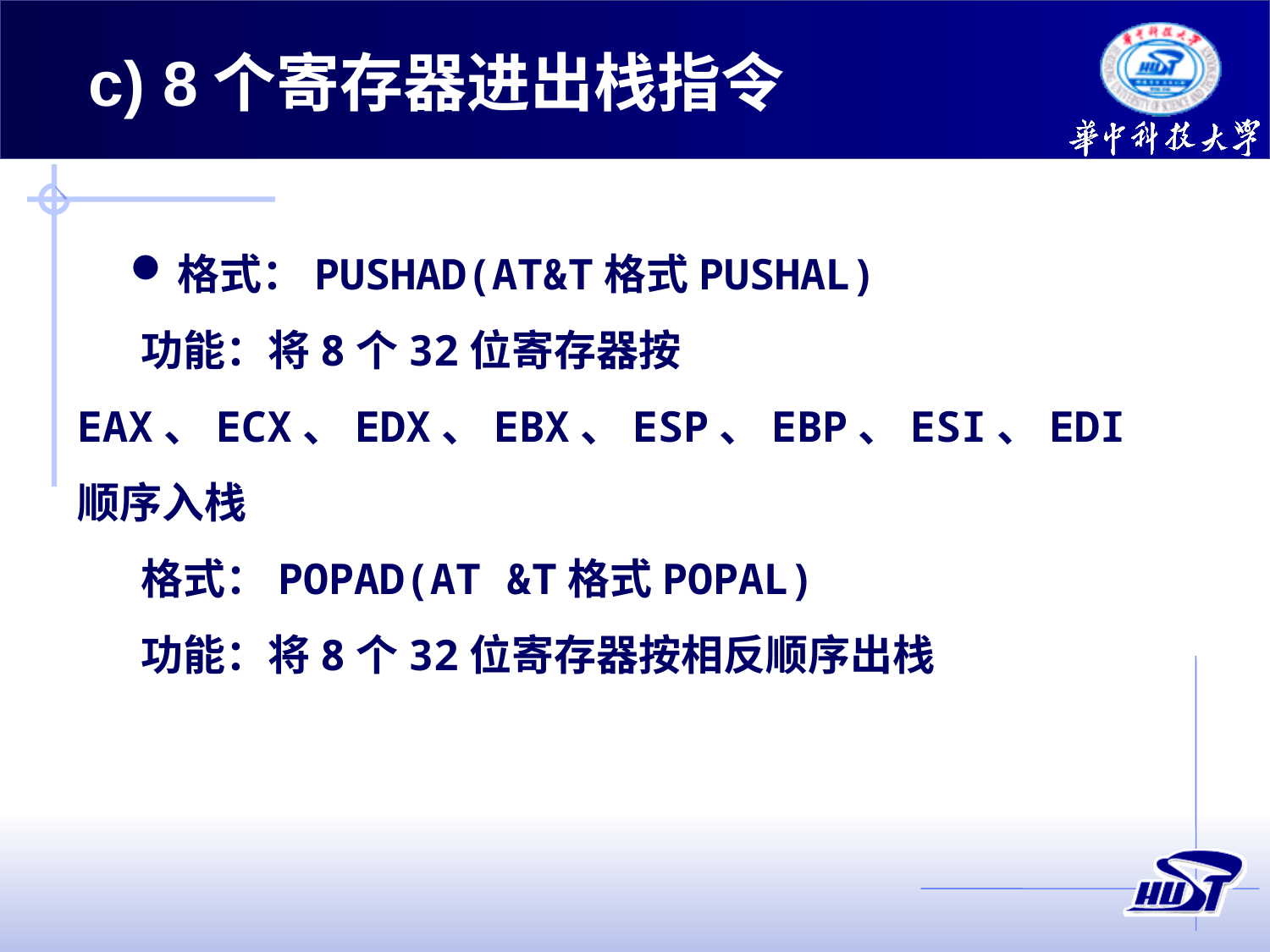

c) 8个寄存器进出栈指令
格式：PUSHAD(AT&T格式PUSHAL)
功能：将8个32位寄存器按EAX、ECX、EDX、EBX、ESP、EBP、ESI、EDI顺序入栈
格式：POPAD(AT &T格式POPAL)
功能：将8个32位寄存器按相反顺序出栈